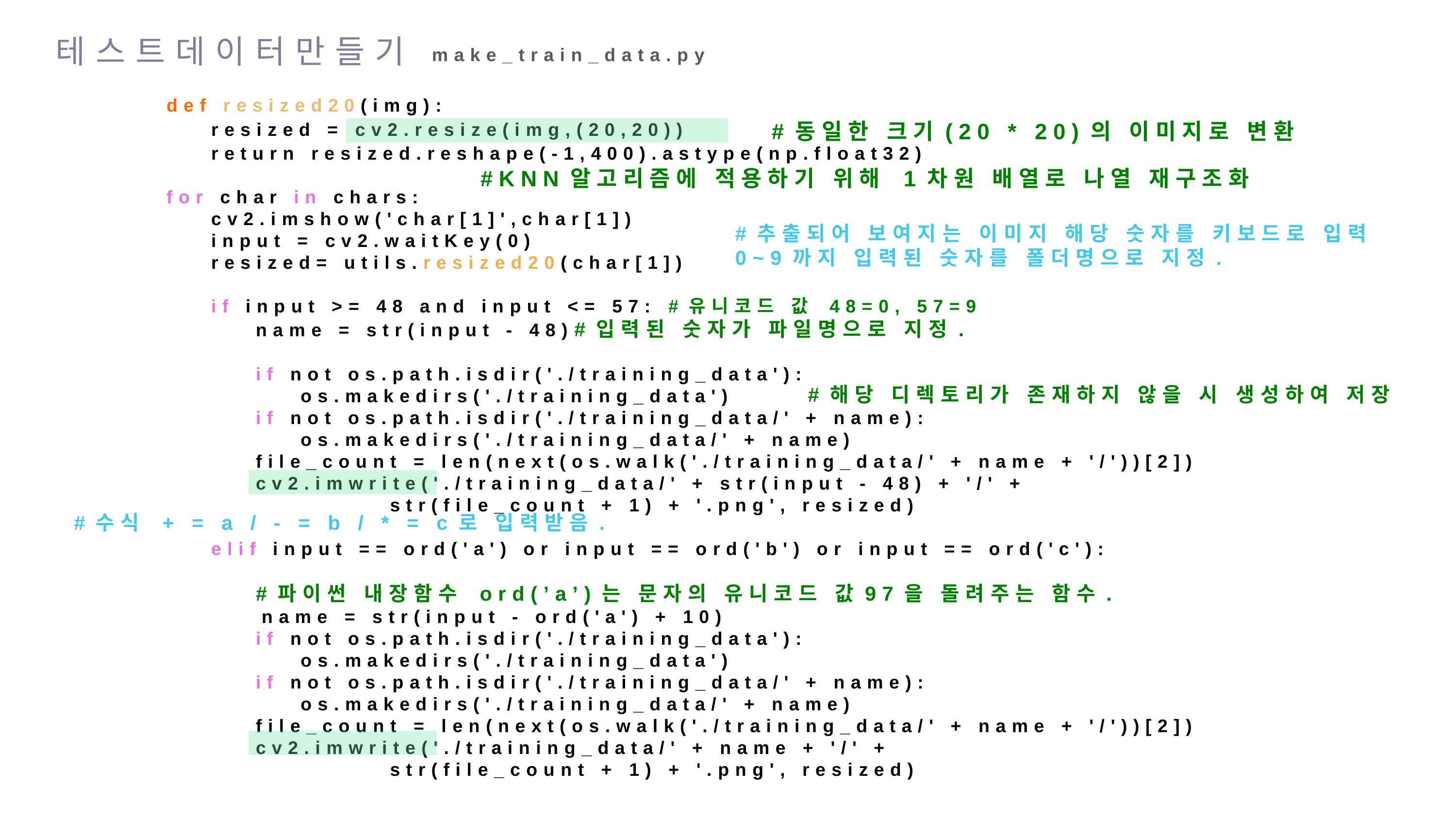

테스트데이터만들기
make_train_data.py
def resized20(img):
    resized = cv2.resize(img,(20,20))
    return resized.reshape(-1,400).astype(np.float32)

for char in chars:
    cv2.imshow('char[1]',char[1])
    input = cv2.waitKey(0)
    resized= utils.resized20(char[1])

    if input >= 48 and input <= 57: #유니코드 값 48=0, 57=9
        name = str(input - 48)#입력된 숫자가 파일명으로 지정.

        if not os.path.isdir('./training_data'):
            os.makedirs('./training_data')
        if not os.path.isdir('./training_data/' + name):
            os.makedirs('./training_data/' + name)
        file_count = len(next(os.walk('./training_data/' + name + '/'))[2])
        cv2.imwrite('./training_data/' + str(input - 48) + '/' +
                    str(file_count + 1) + '.png', resized)

    elif input == ord('a') or input == ord('b') or input == ord('c'):

        #파이썬 내장함수 ord(’a’)는 문자의 유니코드 값97을 돌려주는 함수.
	  name = str(input - ord('a') + 10)
        if not os.path.isdir('./training_data'):
            os.makedirs('./training_data')
        if not os.path.isdir('./training_data/' + name):
            os.makedirs('./training_data/' + name)
        file_count = len(next(os.walk('./training_data/' + name + '/'))[2])
        cv2.imwrite('./training_data/' + name + '/' +
                    str(file_count + 1) + '.png', resized)
#동일한 크기(20 * 20)의 이미지로 변환

#KNN알고리즘에 적용하기 위해 1차원 배열로 나열 재구조화

#추출되어 보여지는 이미지 해당 숫자를 키보드로 입력
0~9까지 입력된 숫자를 폴더명으로 지정.
#해당 디렉토리가 존재하지 않을 시 생성하여 저장

#수식 + = a / - = b / * = c로 입력받음.